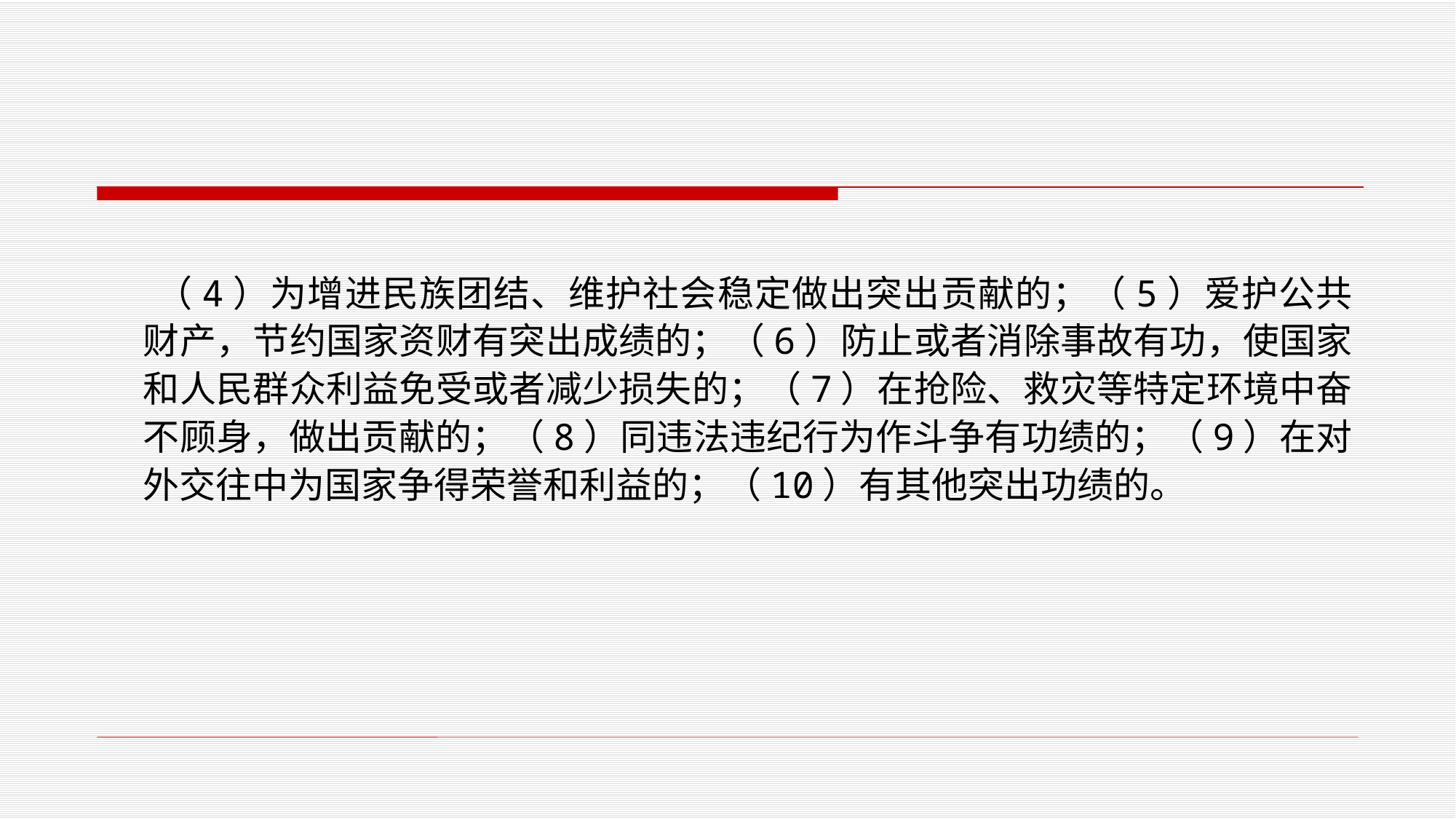

#

     （4）为增进民族团结、维护社会稳定做出突出贡献的；（5）爱护公共财产，节约国家资财有突出成绩的；（6）防止或者消除事故有功，使国家和人民群众利益免受或者减少损失的；（7）在抢险、救灾等特定环境中奋不顾身，做出贡献的；（8）同违法违纪行为作斗争有功绩的；（9）在对外交往中为国家争得荣誉和利益的；（10）有其他突出功绩的。